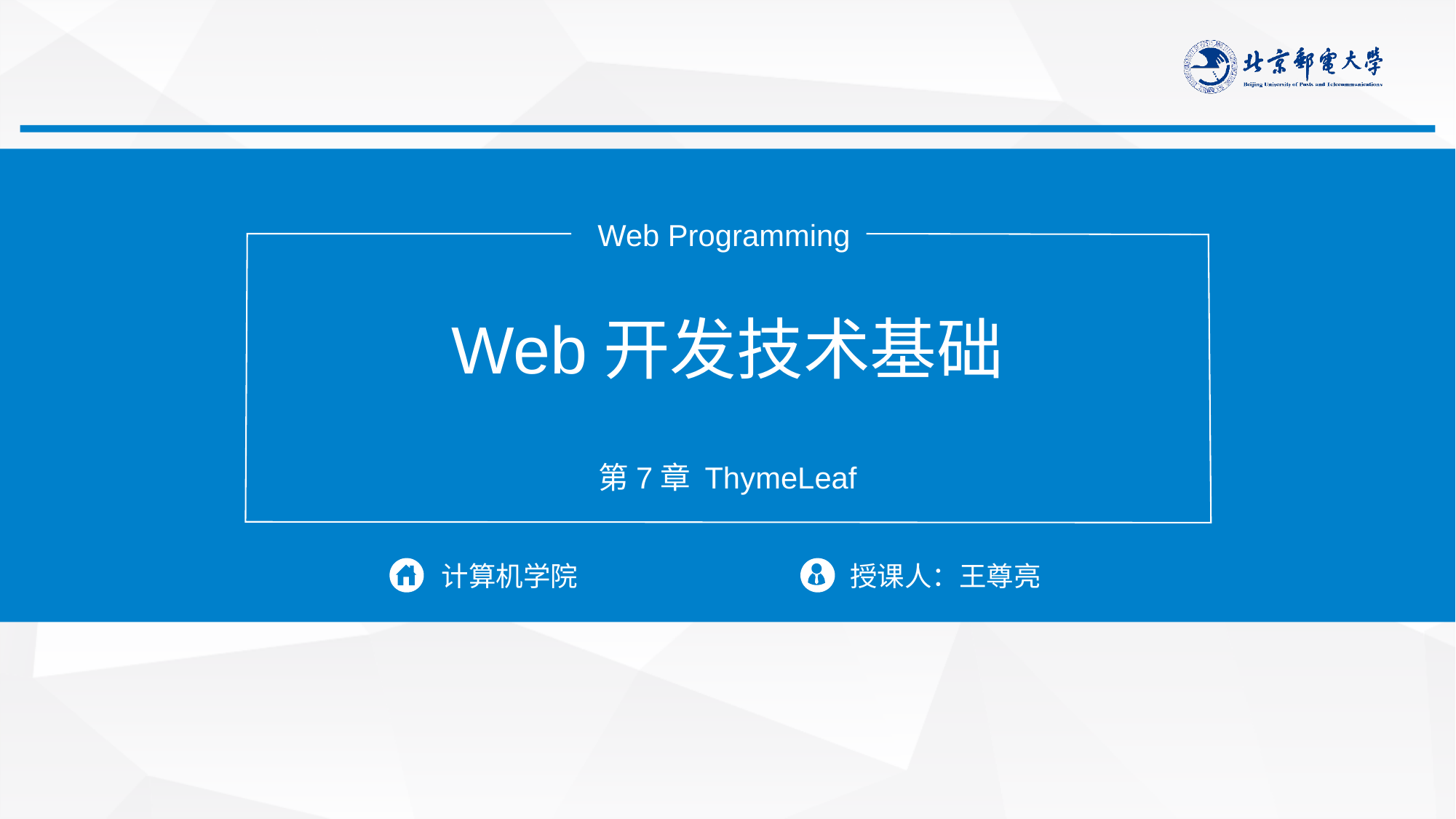

Web Programming

Web开发技术基础
第7章 ThymeLeaf
计算机学院
授课人：王尊亮